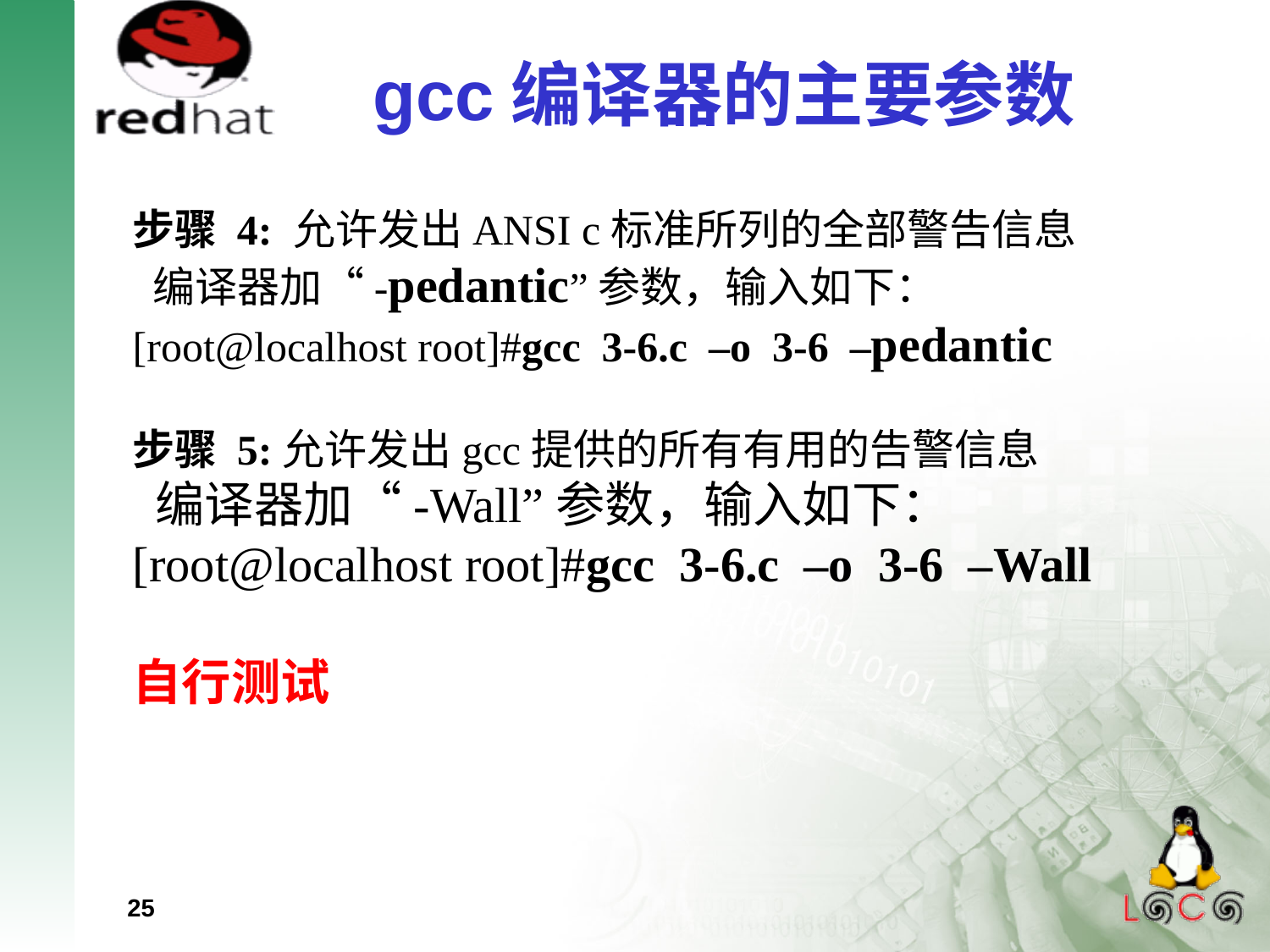

gcc编译器的主要参数
步骤 4: 允许发出ANSI c标准所列的全部警告信息
 编译器加“-pedantic”参数，输入如下：
[root@localhost root]#gcc  3-6.c  –o  3-6  –pedantic

步骤 5:允许发出gcc提供的所有有用的告警信息
 编译器加“-Wall”参数，输入如下：
[root@localhost root]#gcc  3-6.c  –o  3-6  –Wall

自行测试
25